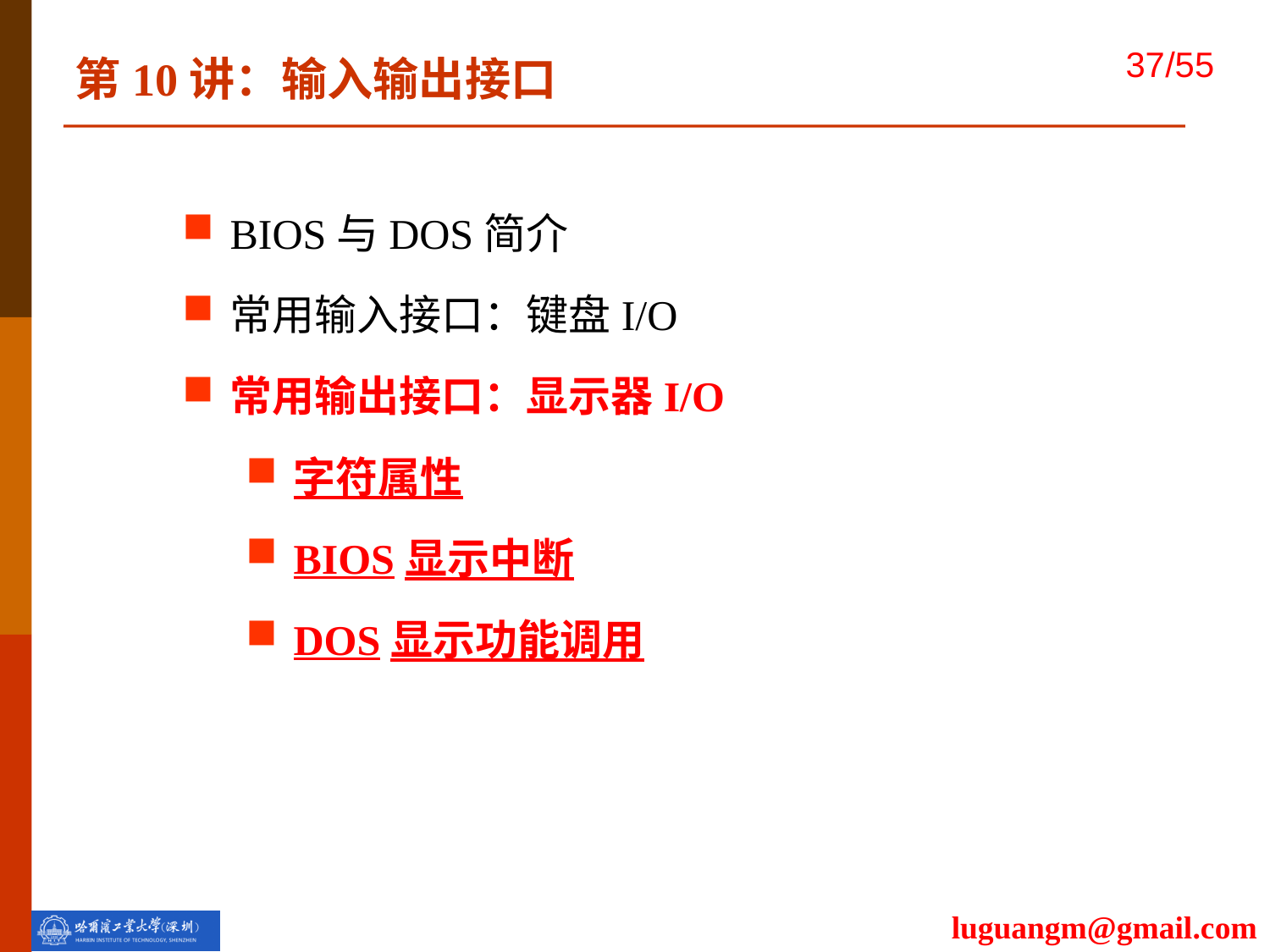

第10讲：输入输出接口
BIOS与DOS简介
常用输入接口：键盘I/O
常用输出接口：显示器I/O
字符属性
BIOS显示中断
DOS显示功能调用